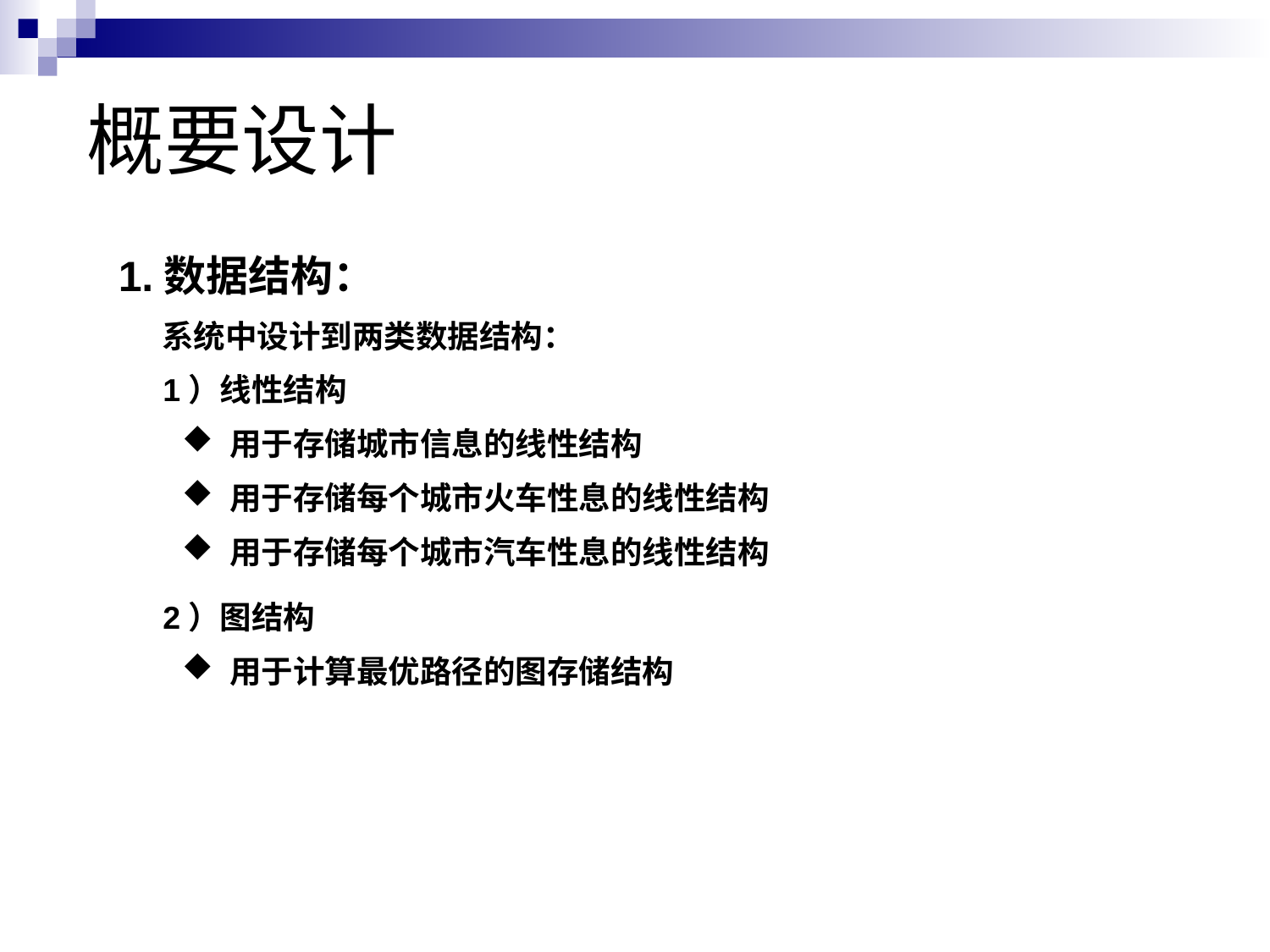

# 概要设计
1.数据结构：
     系统中设计到两类数据结构：
     1）线性结构
用于存储城市信息的线性结构
用于存储每个城市火车性息的线性结构
用于存储每个城市汽车性息的线性结构
     2）图结构
用于计算最优路径的图存储结构